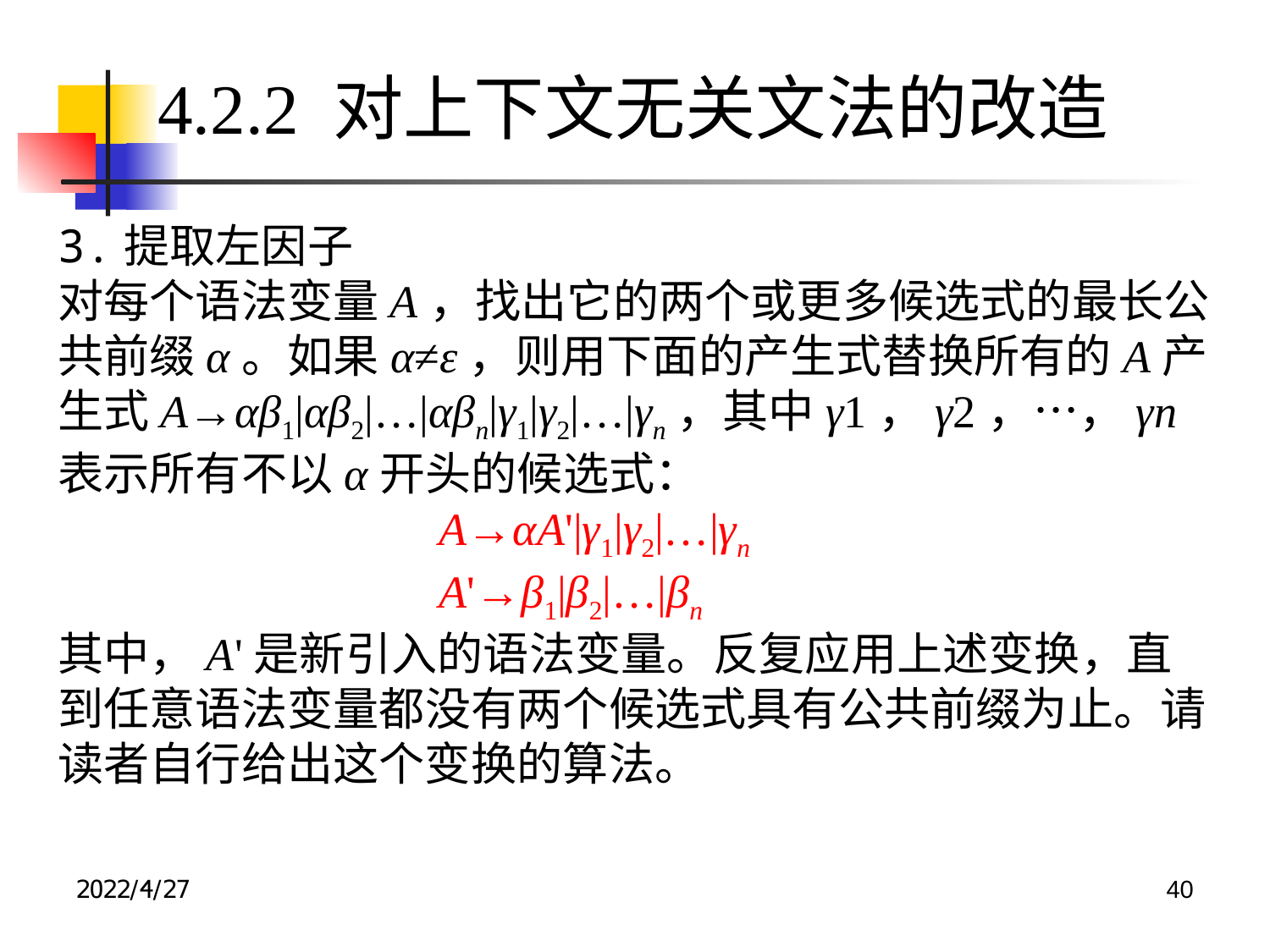

4.2.2 对上下文无关文法的改造
3.提取左因子
对每个语法变量A，找出它的两个或更多候选式的最长公共前缀α。如果α≠ε，则用下面的产生式替换所有的A产生式A→αβ1|αβ2|…|αβn|γ1|γ2|…|γn，其中γ1，γ2，…，γn表示所有不以α开头的候选式：
			A→αA'|γ1|γ2|…|γn
			A'→β1|β2|…|βn
其中，A'是新引入的语法变量。反复应用上述变换，直到任意语法变量都没有两个候选式具有公共前缀为止。请读者自行给出这个变换的算法。
2022/4/27
40